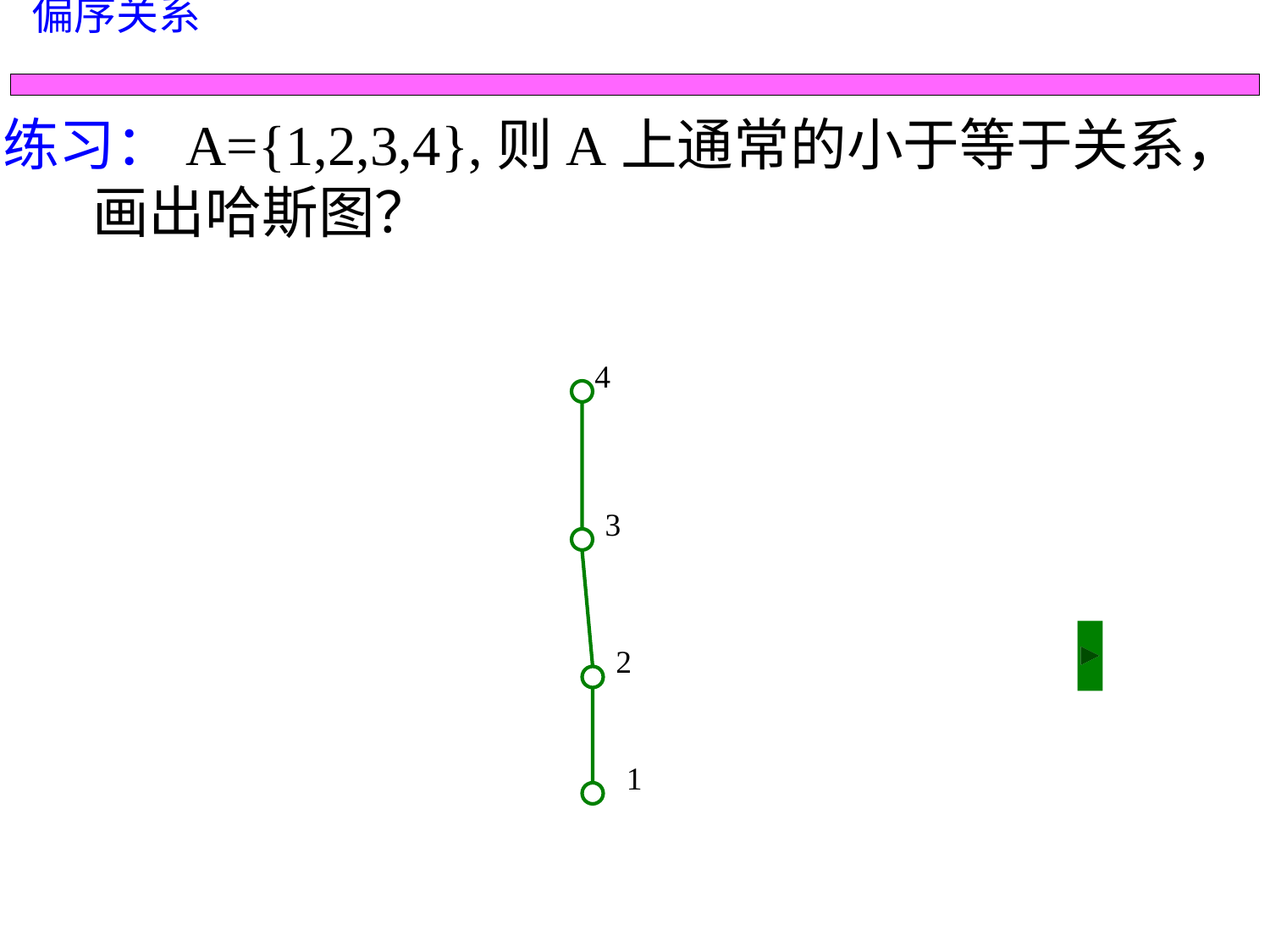

偏序关系

练习：A={1,2,3,4},则A上通常的小于等于关系，
      画出哈斯图？
4

3

2

1